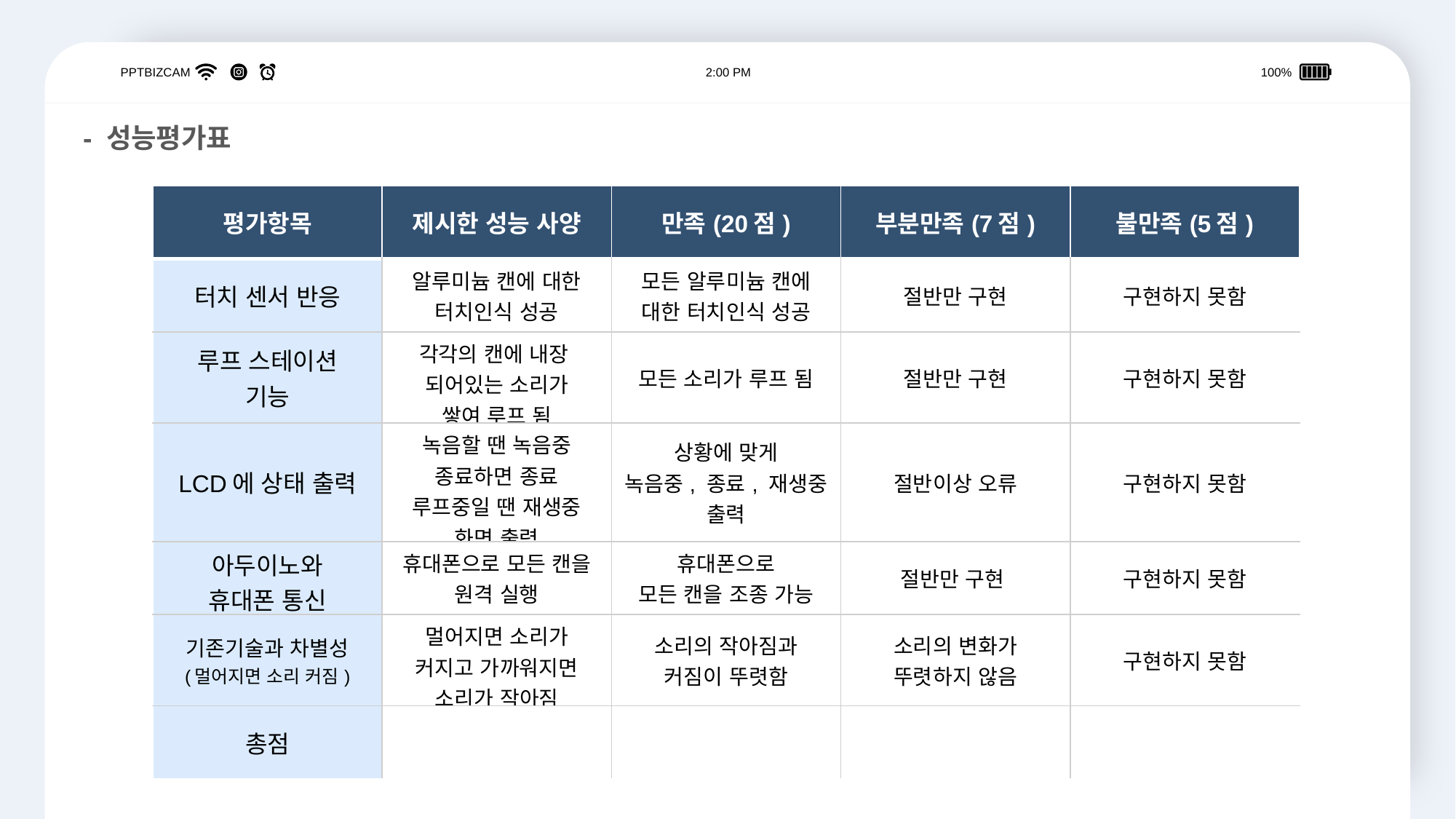

PPTBIZCAM
2:00 PM
100%

- 성능평가표
| 평가항목 | 제시한 성능 사양 | 만족(20점) | 부분만족(7점) | 불만족(5점) |
| --- | --- | --- | --- | --- |
| 터치 센서 반응 | 알루미늄 캔에 대한 터치인식 성공 | 모든 알루미늄 캔에 대한 터치인식 성공 | 절반만 구현 | 구현하지 못함 |
| 루프 스테이션 기능 | 각각의 캔에 내장 되어있는 소리가 쌓여 루프 됨 | 모든 소리가 루프 됨 | 절반만 구현 | 구현하지 못함 |
| LCD에 상태 출력 | 녹음할 땐 녹음중 종료하면 종료 루프중일 땐 재생중 화면 출력 | 상황에 맞게 녹음중, 종료, 재생중 출력 | 절반이상 오류 | 구현하지 못함 |
| 아두이노와 휴대폰 통신 | 휴대폰으로 모든 캔을 원격 실행 | 휴대폰으로 모든 캔을 조종 가능 | 절반만 구현 | 구현하지 못함 |
| 기존기술과 차별성 (멀어지면 소리 커짐) | 멀어지면 소리가 커지고 가까워지면 소리가 작아짐 | 소리의 작아짐과 커짐이 뚜렷함 | 소리의 변화가 뚜렷하지 않음 | 구현하지 못함 |
| 총점 |  |  |  |  |